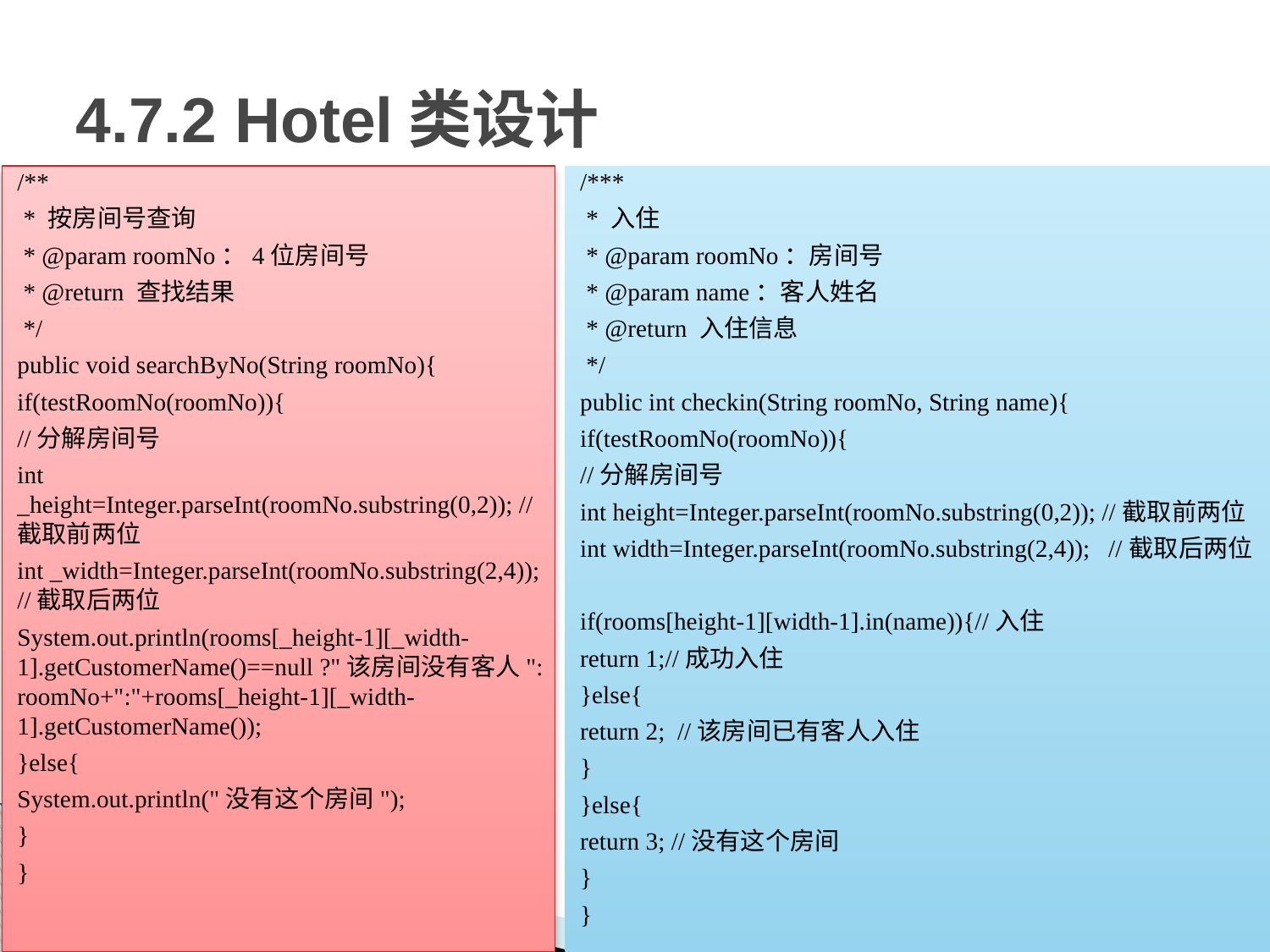

# 4.7.2 Hotel类设计
/**
 * 按房间号查询
 * @param roomNo：4位房间号
 * @return 查找结果
 */
public void searchByNo(String roomNo){
if(testRoomNo(roomNo)){
//分解房间号
int _height=Integer.parseInt(roomNo.substring(0,2)); //截取前两位
int _width=Integer.parseInt(roomNo.substring(2,4));   //截取后两位
System.out.println(rooms[_height-1][_width-1].getCustomerName()==null ?"该房间没有客人": roomNo+":"+rooms[_height-1][_width-1].getCustomerName());
}else{
System.out.println("没有这个房间");
}
}

/***
 * 入住
 * @param roomNo：房间号
 * @param name：客人姓名
 * @return 入住信息
 */
public int checkin(String roomNo, String name){
if(testRoomNo(roomNo)){
//分解房间号
int height=Integer.parseInt(roomNo.substring(0,2)); //截取前两位
int width=Integer.parseInt(roomNo.substring(2,4));   //截取后两位

if(rooms[height-1][width-1].in(name)){//入住
return 1;//成功入住
}else{
return 2;  //该房间已有客人入住
}
}else{
return 3; //没有这个房间
}
}